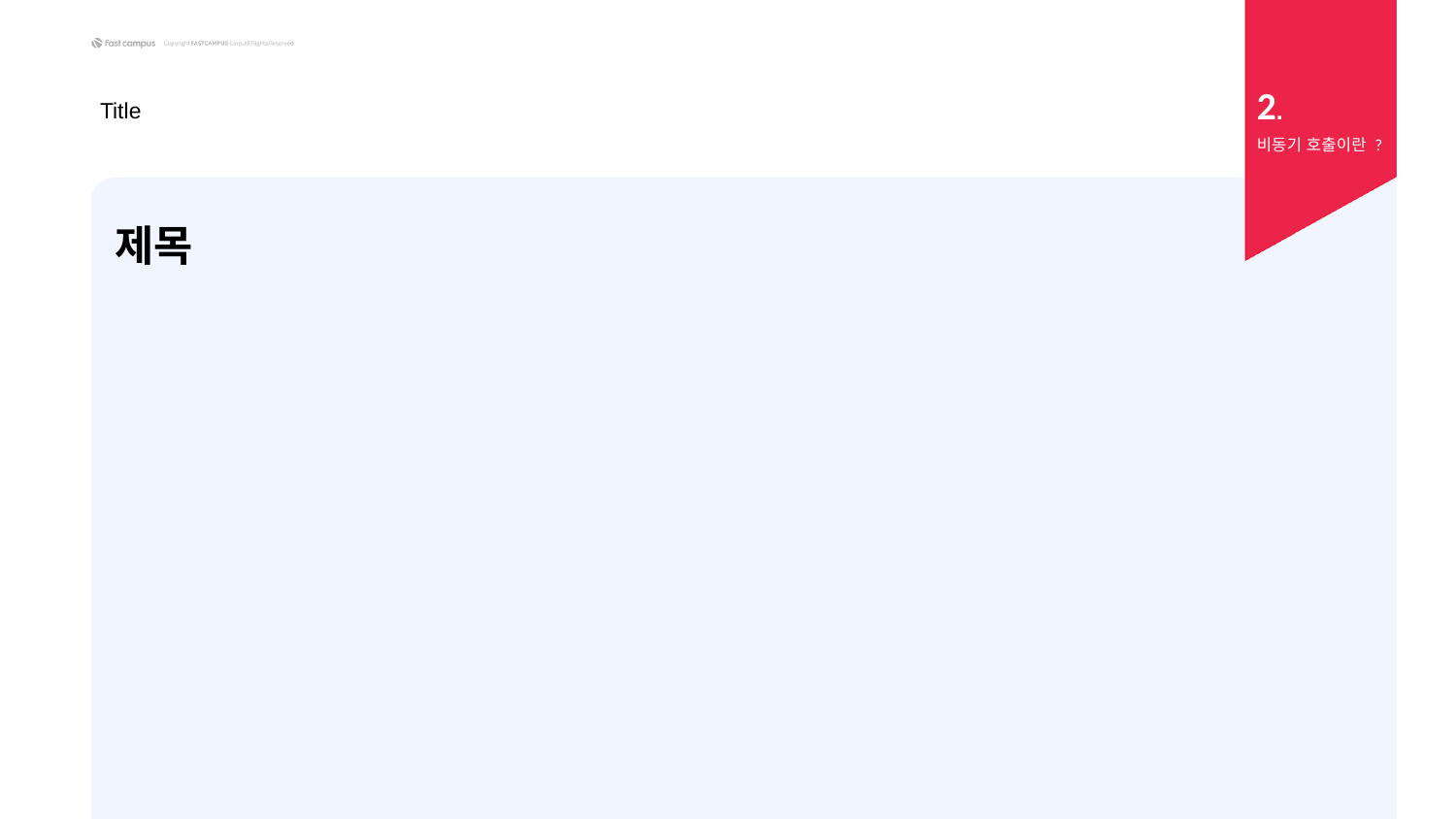

2.
# Title
비동기 호출이란 ?
제목